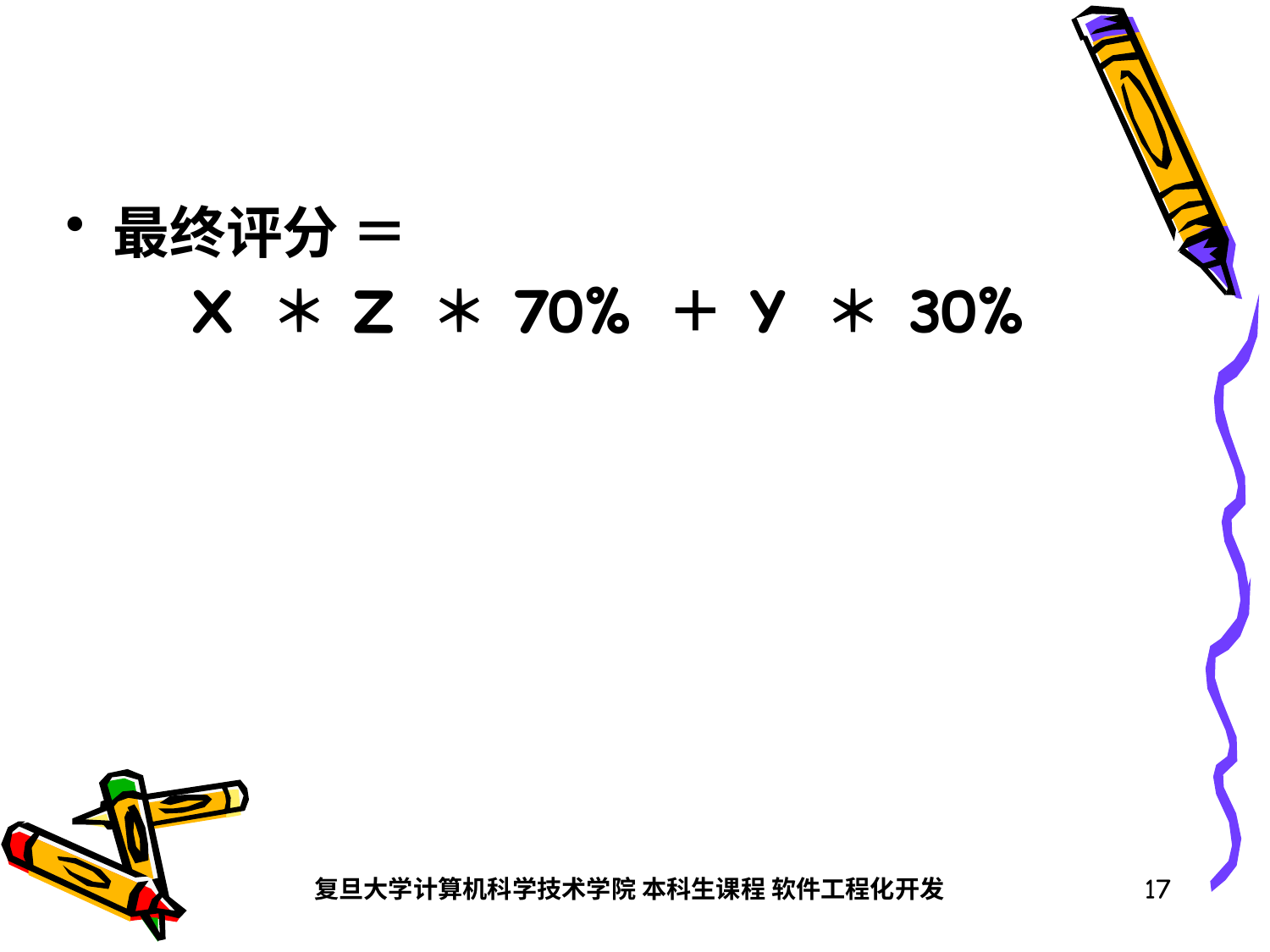

#
最终评分 ＝
	X ＊ Z ＊ 70% ＋ Y ＊ 30%
复旦大学计算机科学技术学院 本科生课程 软件工程化开发
17